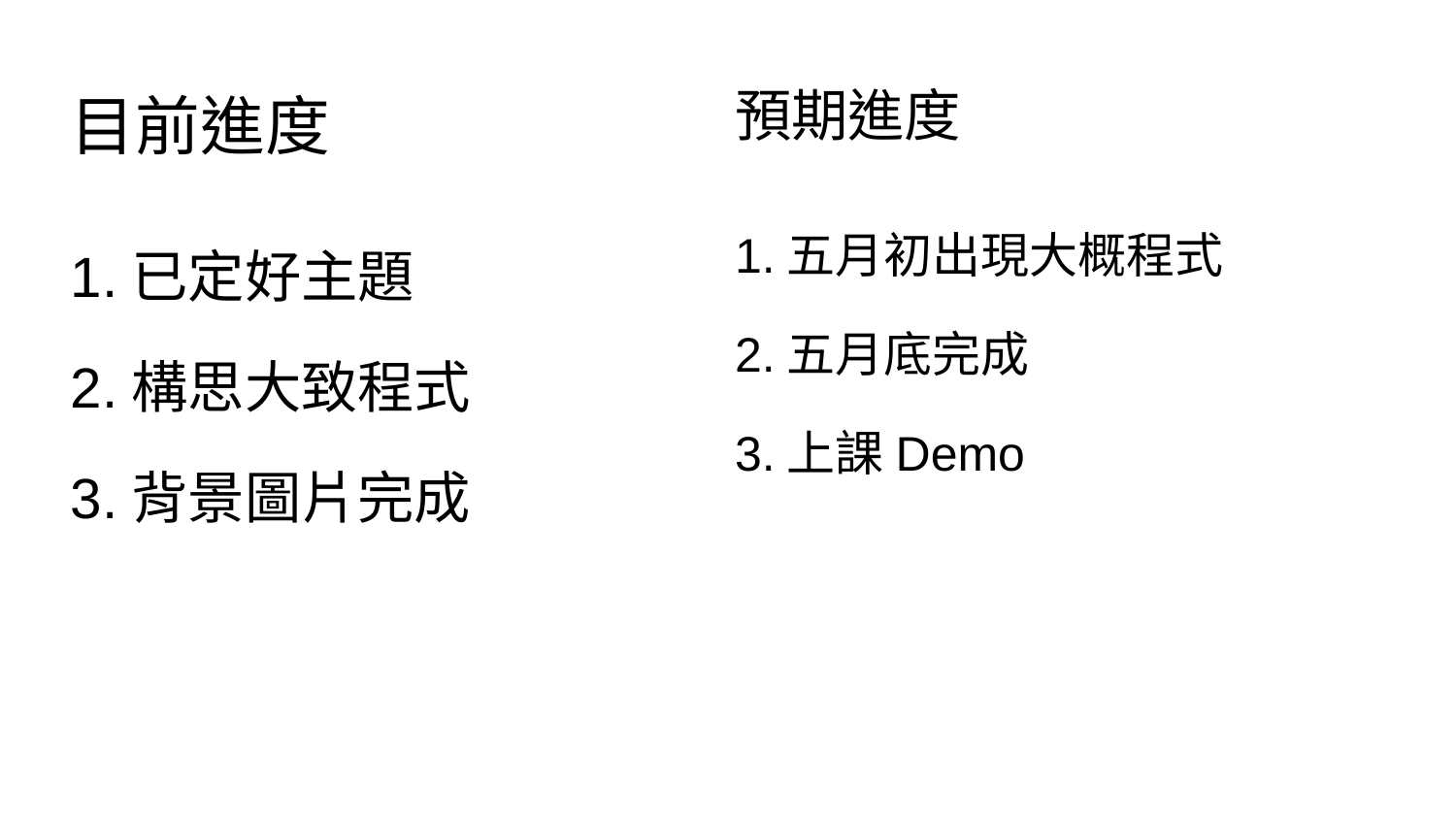

預期進度

1.五月初出現大概程式
2.五月底完成
3.上課Demo

#
目前進度

1.已定好主題
2.構思大致程式
3.背景圖片完成